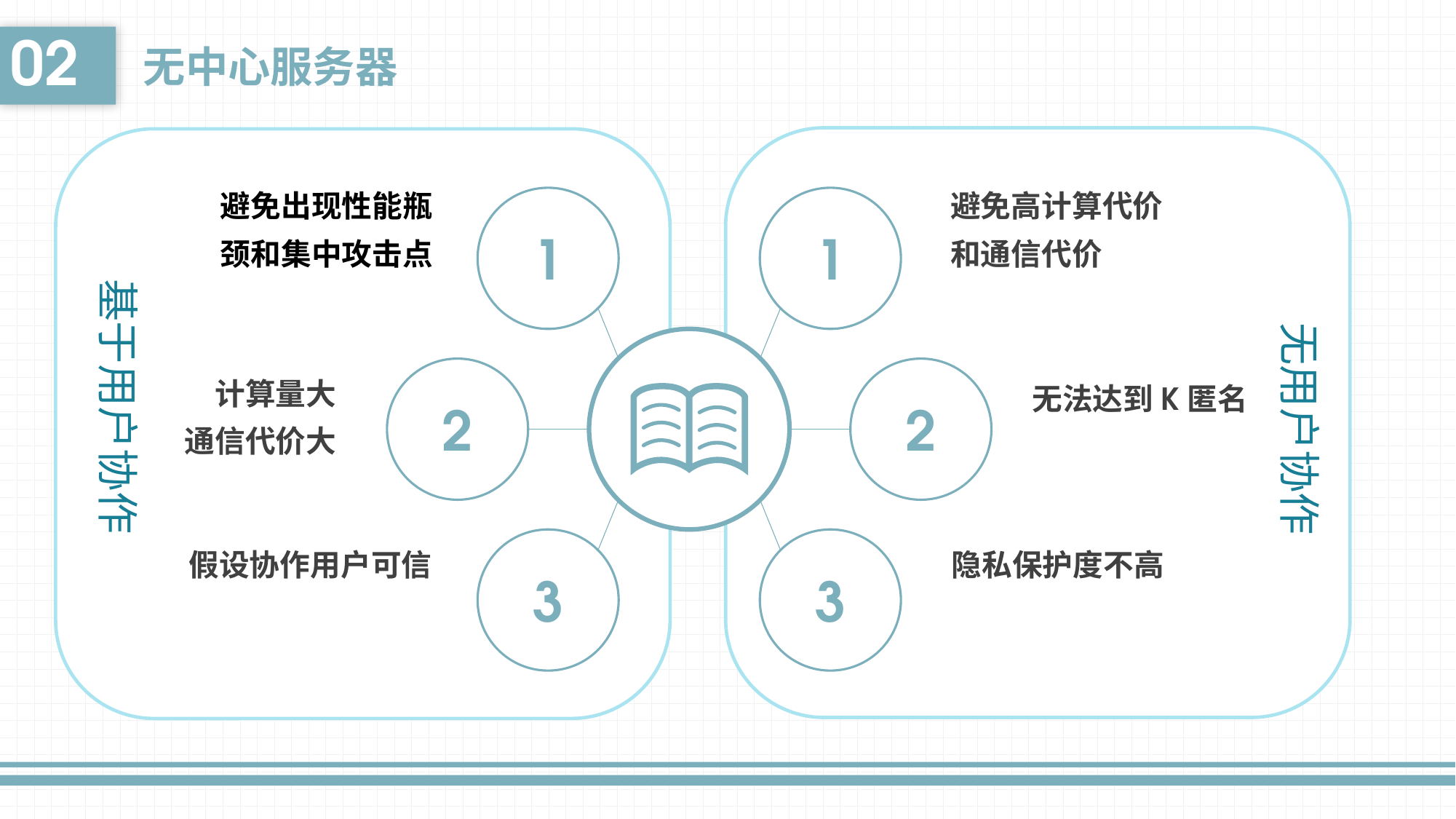

02
无中心服务器

避免出现性能瓶颈和集中攻击点
避免高计算代价和通信代价
1
1
基于用户协作
无用户协作

计算量大
通信代价大
2
2
无法达到K匿名
假设协作用户可信
3
3
隐私保护度不高